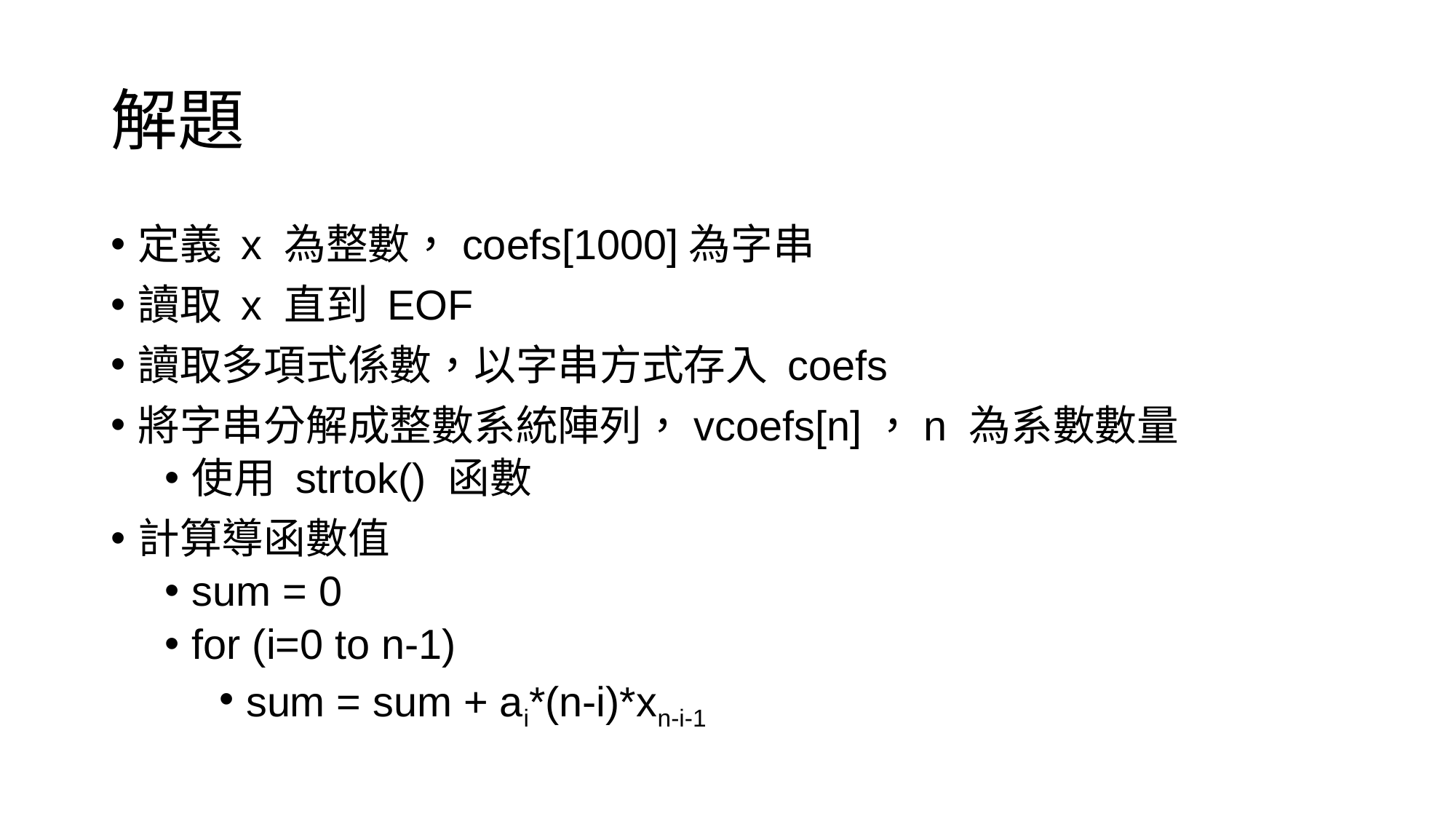

# 解題
定義 x 為整數，coefs[1000]為字串
讀取 x 直到 EOF
讀取多項式係數，以字串方式存入 coefs
將字串分解成整數系統陣列，vcoefs[n]，n 為系數數量
使用 strtok() 函數
計算導函數值
sum = 0
for (i=0 to n-1)
sum = sum + ai*(n-i)*xn-i-1